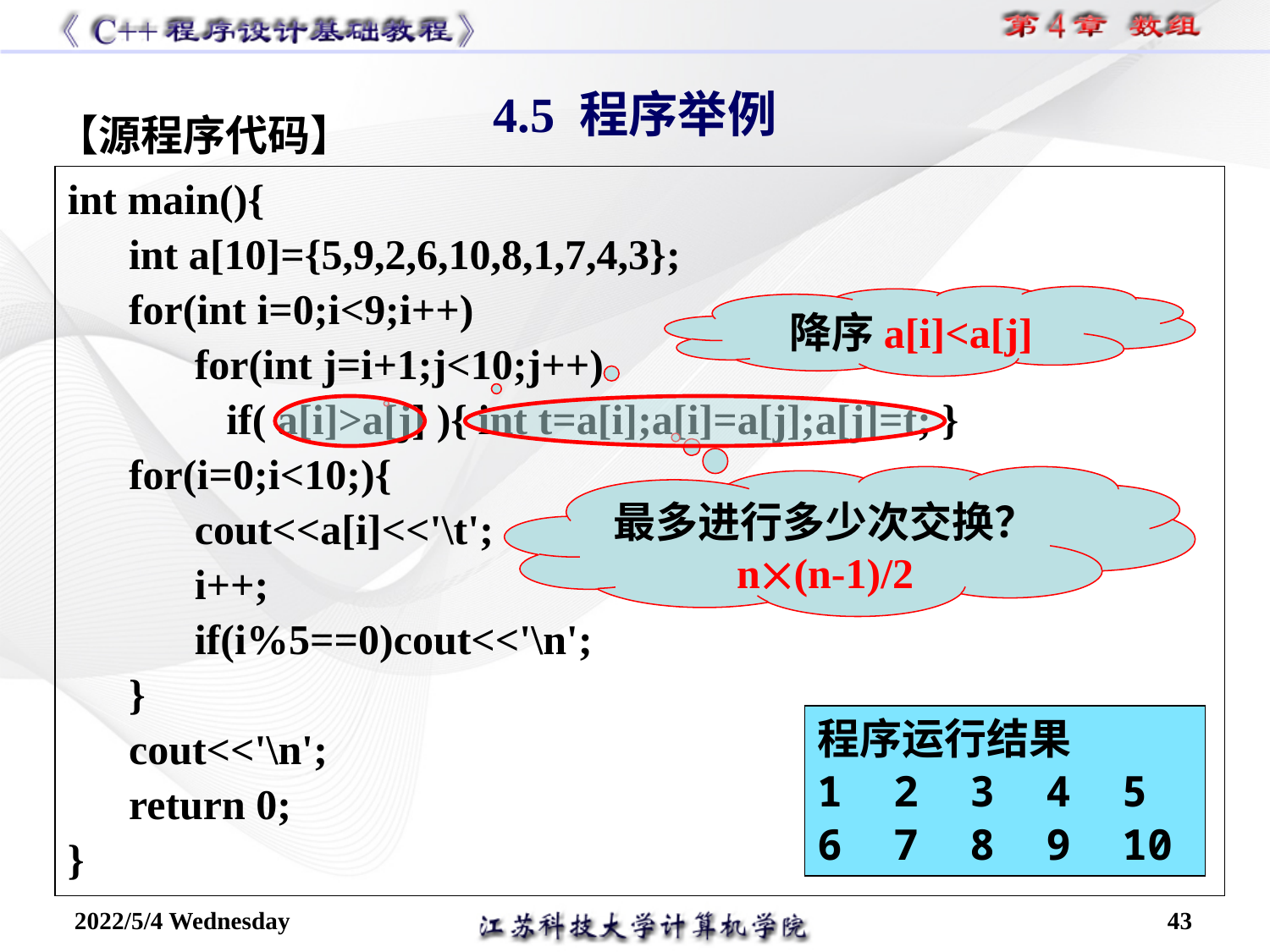

4.5 程序举例
【源程序代码】
int main(){
int a[10]={5,9,2,6,10,8,1,7,4,3};
for(int i=0;i<9;i++)
for(int j=i+1;j<10;j++)
	if( a[i]>a[j] ){ int t=a[i];a[i]=a[j];a[j]=t; }
for(i=0;i<10;){
cout<<a[i]<<'\t';
i++;
if(i%5==0)cout<<'\n';
}
cout<<'\n';
return 0;
}
降序a[i]<a[j]

最多进行多少次交换？
n×(n-1)/2
程序运行结果
1  2  3  4  5
6  7  8  9  10